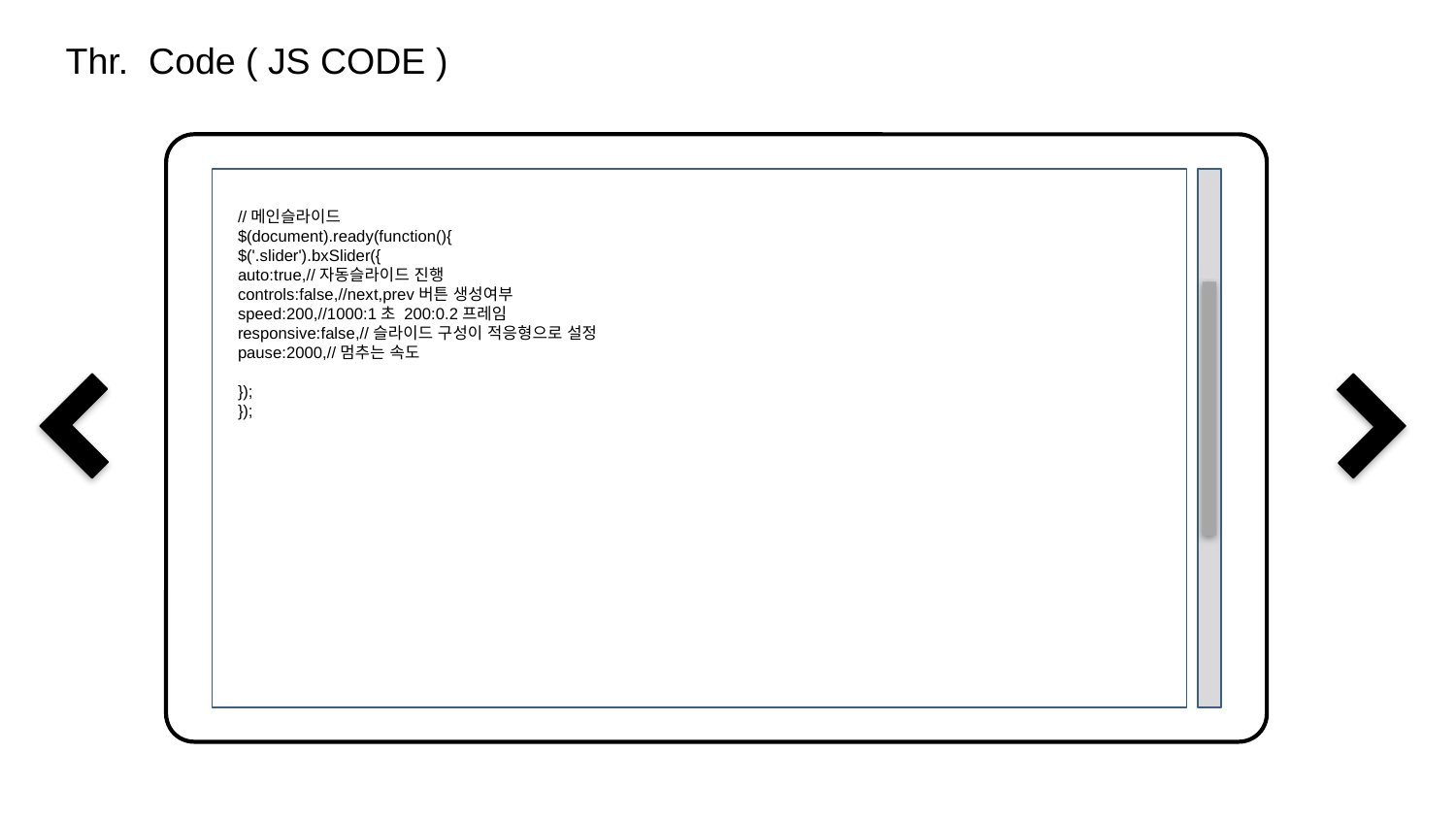

Thr.  Code ( JS CODE )

//메인슬라이드
$(document).ready(function(){
$('.slider').bxSlider({
auto:true,//자동슬라이드 진행
controls:false,//next,prev버튼 생성여부
speed:200,//1000:1초 200:0.2프레임
responsive:false,//슬라이드 구성이 적응형으로 설정
pause:2000,//멈추는 속도
});
});